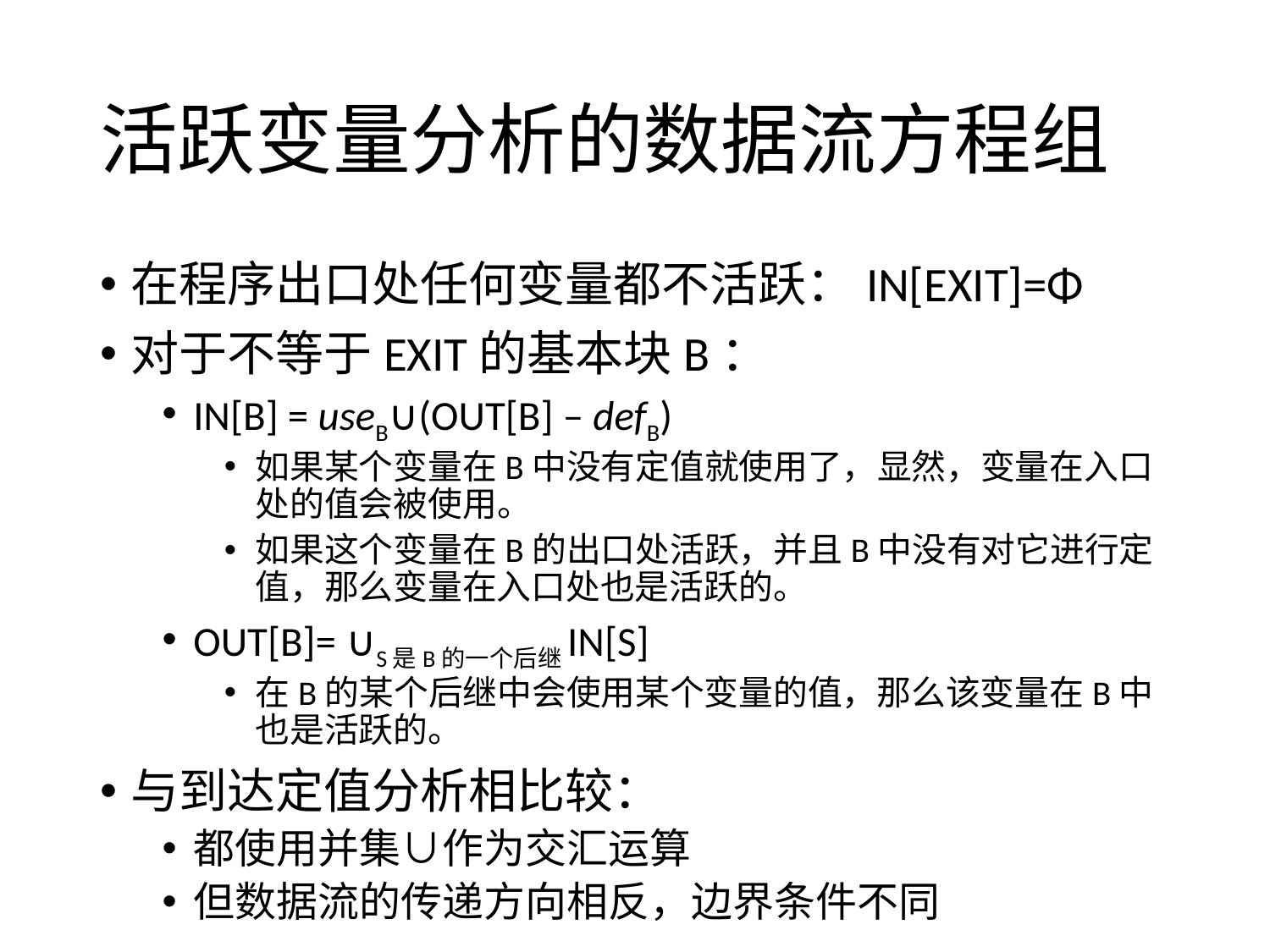

# 活跃变量分析的数据流方程组
在程序出口处任何变量都不活跃：IN[EXIT]=Φ
对于不等于EXIT的基本块B：
IN[B] = useB∪(OUT[B] – defB)
如果某个变量在B中没有定值就使用了，显然，变量在入口处的值会被使用。
如果这个变量在B的出口处活跃，并且B中没有对它进行定值，那么变量在入口处也是活跃的。
OUT[B]= ∪S是B的一个后继IN[S]
在B的某个后继中会使用某个变量的值，那么该变量在B中也是活跃的。
与到达定值分析相比较：
都使用并集∪作为交汇运算
但数据流的传递方向相反，边界条件不同